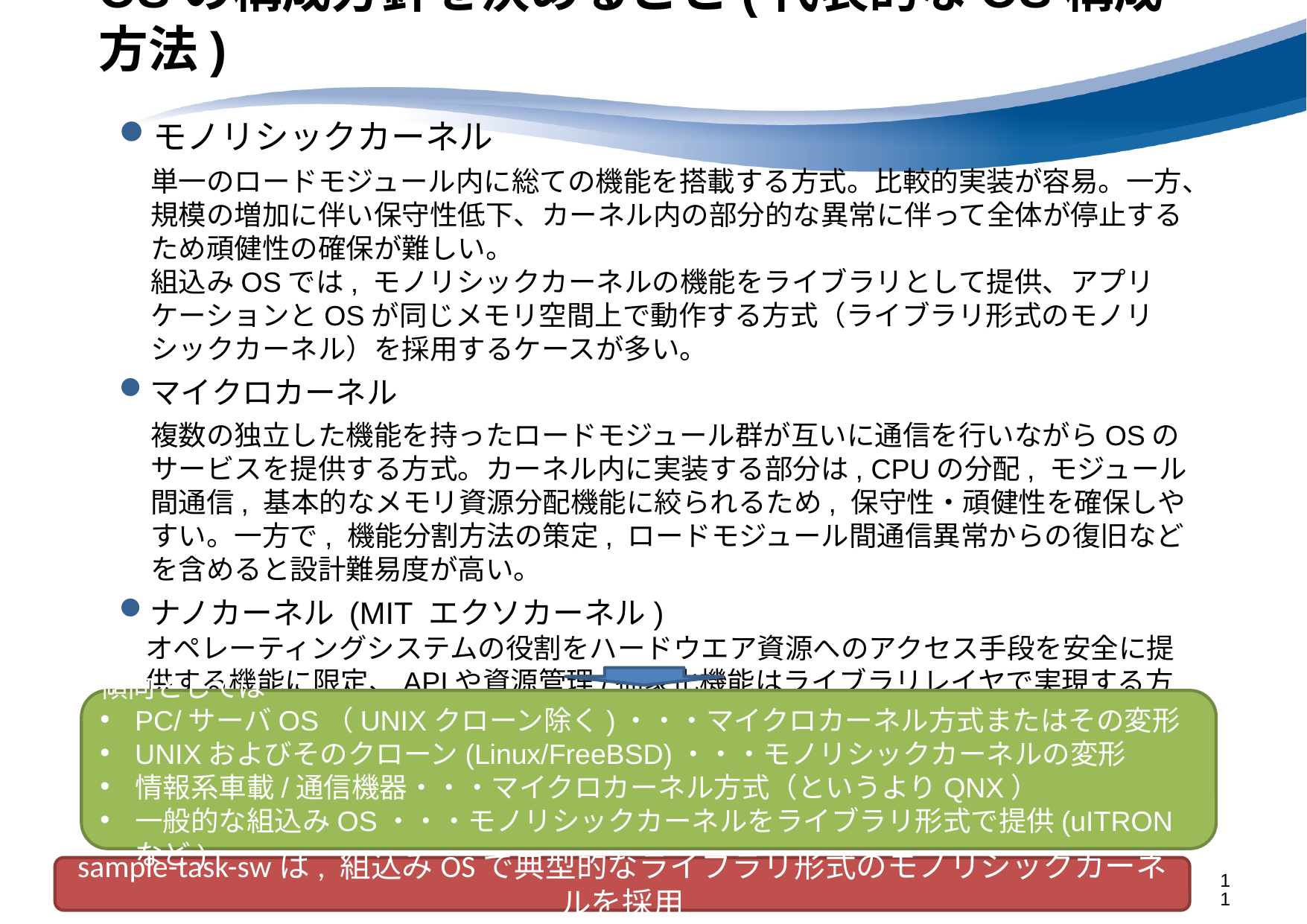

# OSの構成方針を決めること(代表的なOS構成方法)
モノリシックカーネル
単一のロードモジュール内に総ての機能を搭載する方式。比較的実装が容易。一方、規模の増加に伴い保守性低下、カーネル内の部分的な異常に伴って全体が停止するため頑健性の確保が難しい。
組込みOSでは, モノリシックカーネルの機能をライブラリとして提供、アプリケーションとOSが同じメモリ空間上で動作する方式（ライブラリ形式のモノリシックカーネル）を採用するケースが多い。
マイクロカーネル
複数の独立した機能を持ったロードモジュール群が互いに通信を行いながらOSのサービスを提供する方式。カーネル内に実装する部分は, CPUの分配, モジュール間通信, 基本的なメモリ資源分配機能に絞られるため, 保守性・頑健性を確保しやすい。一方で, 機能分割方法の策定, ロードモジュール間通信異常からの復旧などを含めると設計難易度が高い。
ナノカーネル (MIT エクソカーネル)
オペレーティングシステムの役割をハードウエア資源へのアクセス手段を安全に提供する機能に限定、APIや資源管理/抽象化機能はライブラリレイヤで実現する方式。アプリに対する制約を極力排除し、性能を出しやすい。反面, アプリケーション側の開発負荷が大きいという欠点がある。

傾向としては
PC/サーバOS（UNIXクローン除く)・・・マイクロカーネル方式またはその変形
UNIXおよびそのクローン(Linux/FreeBSD)・・・モノリシックカーネルの変形
情報系車載/通信機器・・・マイクロカーネル方式（というよりQNX）
一般的な組込みOS・・・モノリシックカーネルをライブラリ形式で提供(uITRONなど)
sample-task-swは, 組込みOSで典型的なライブラリ形式のモノリシックカーネルを採用
11